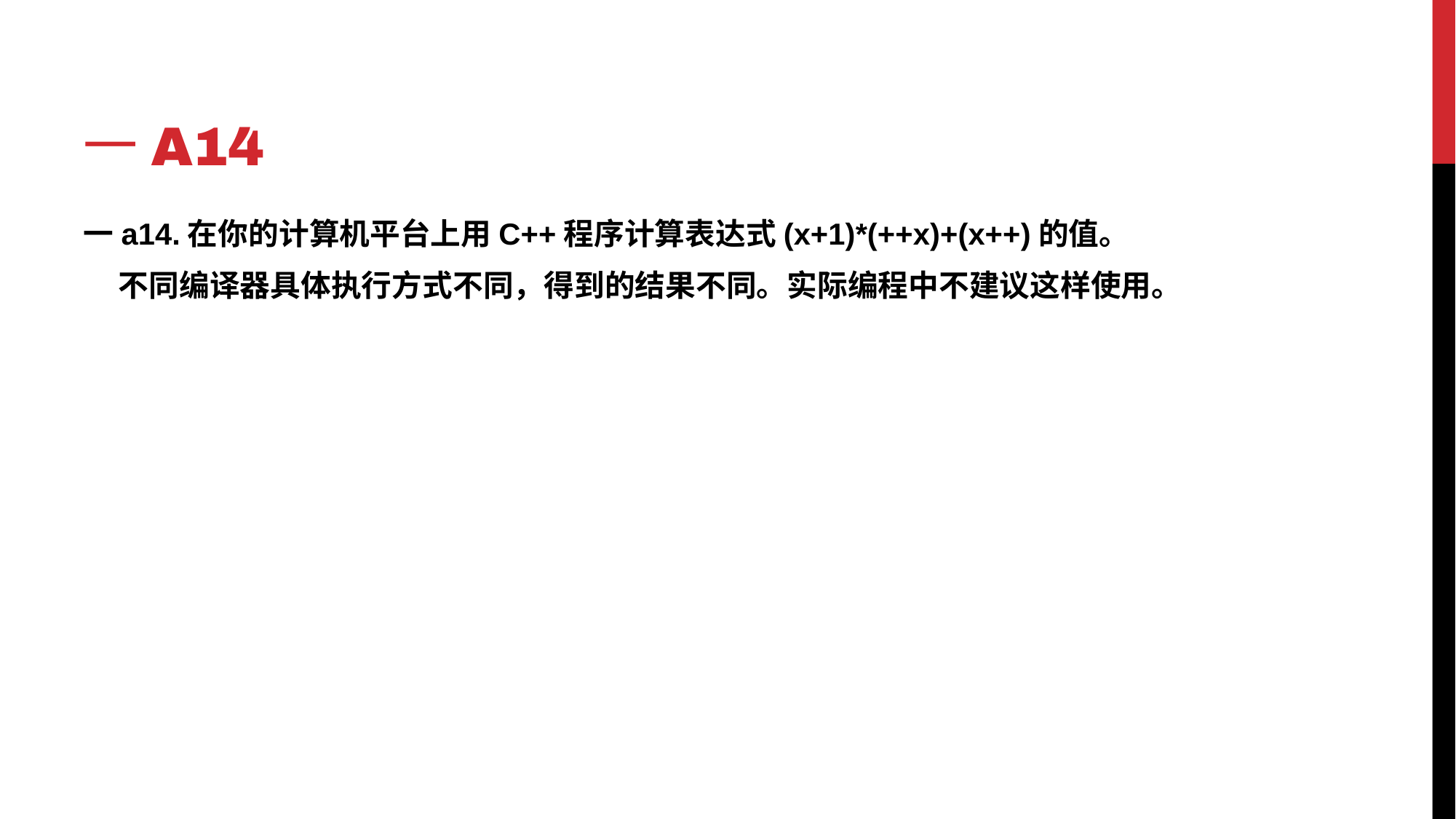

# 一a14
一a14.在你的计算机平台上用C++程序计算表达式(x+1)*(++x)+(x++)的值。
    不同编译器具体执行方式不同，得到的结果不同。实际编程中不建议这样使用。